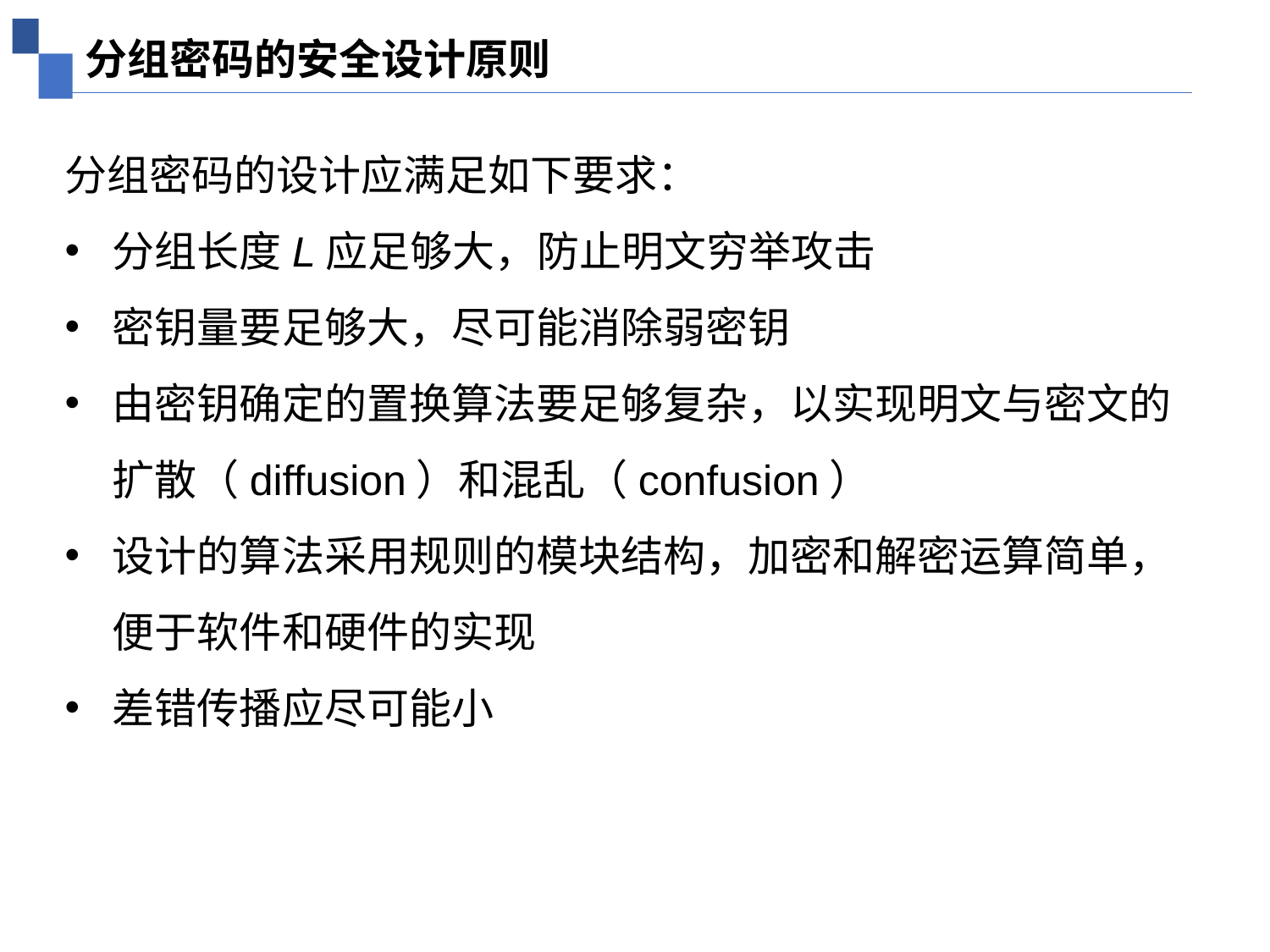

分组密码的安全设计原则
分组密码的设计应满足如下要求：
分组长度L应足够大，防止明文穷举攻击
密钥量要足够大，尽可能消除弱密钥
由密钥确定的置换算法要足够复杂，以实现明文与密文的扩散（diffusion）和混乱（confusion）
设计的算法采用规则的模块结构，加密和解密运算简单，便于软件和硬件的实现
差错传播应尽可能小

8